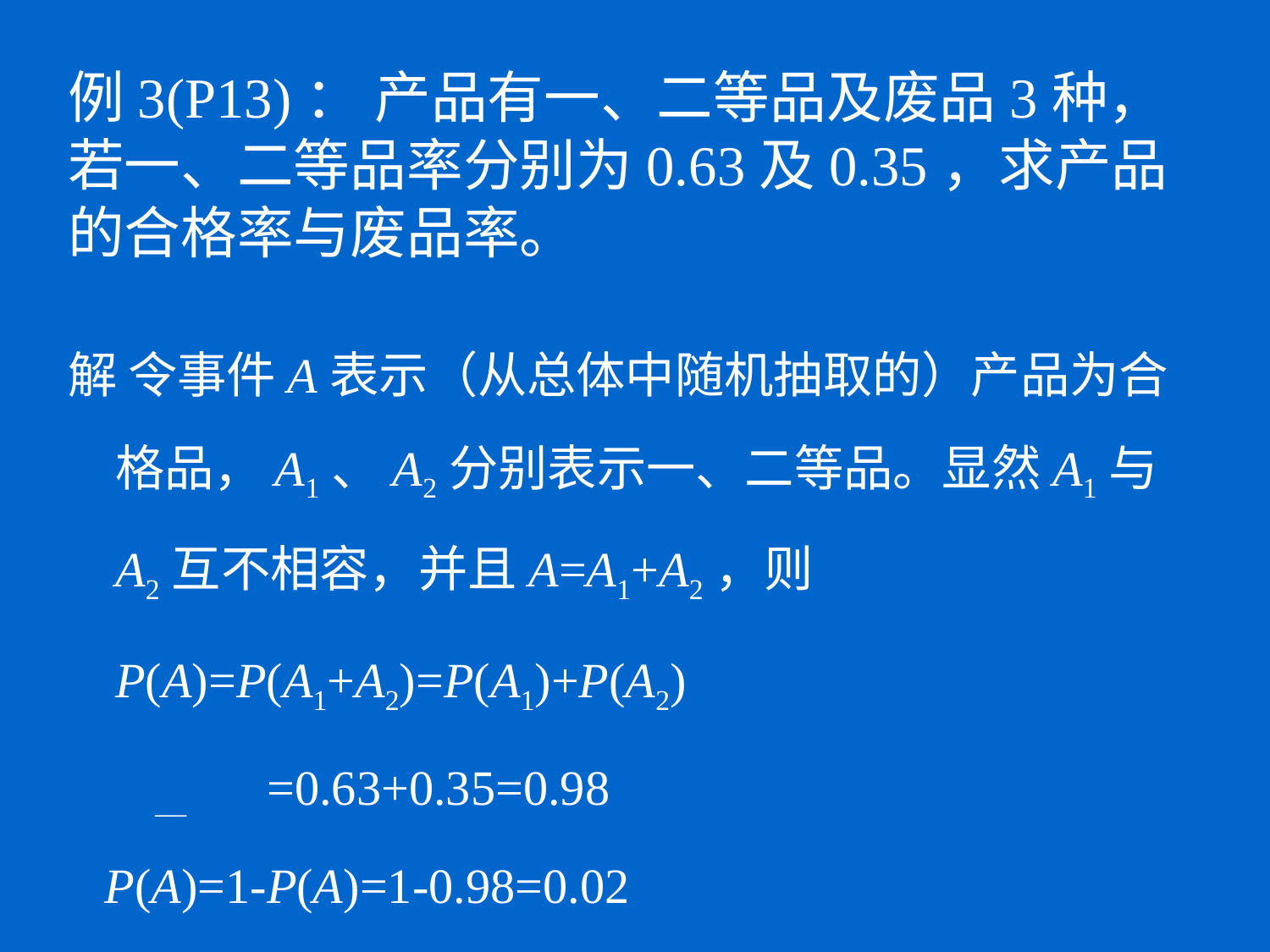

# 例3(P13)： 产品有一、二等品及废品3种，若一、二等品率分别为0.63及0.35，求产品的合格率与废品率。
解 令事件A表示（从总体中随机抽取的）产品为合格品，A1、A2分别表示一、二等品。显然A1与A2互不相容，并且A=A1+A2，则
	P(A)=P(A1+A2)=P(A1)+P(A2)
		  =0.63+0.35=0.98
   P(A)=1-P(A)=1-0.98=0.02